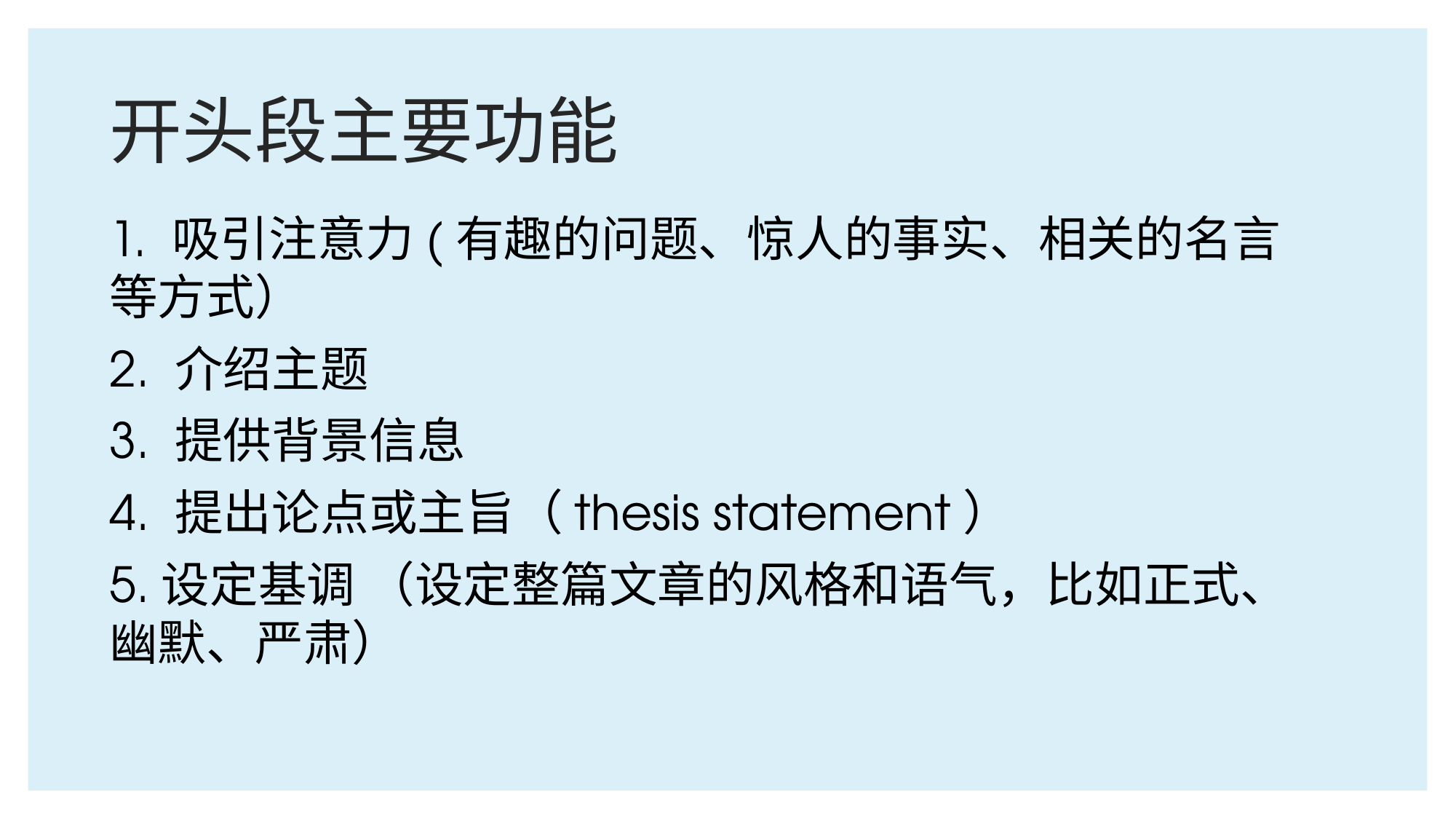

# 开头段主要功能
1. 吸引注意力(有趣的问题、惊人的事实、相关的名言等方式）
2. 介绍主题
3. 提供背景信息
4. 提出论点或主旨（thesis statement）
5.设定基调 （设定整篇文章的风格和语气，比如正式、幽默、严肃）